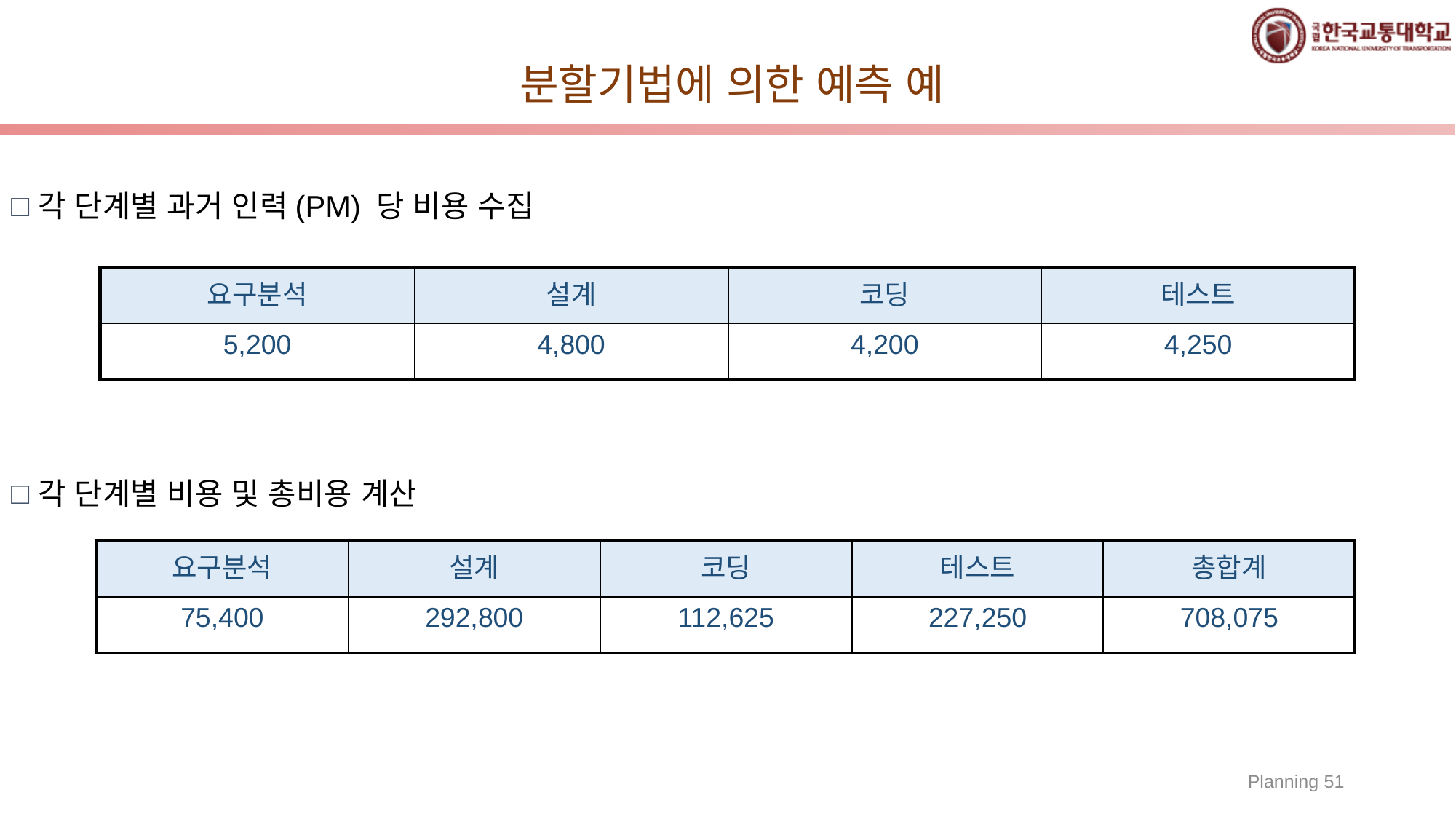

# 분할기법에 의한 예측 예
각 단계별 과거 인력(PM) 당 비용 수집

각 단계별 비용 및 총비용 계산

| 요구분석 | 설계 | 코딩 | 테스트 |
| --- | --- | --- | --- |
| 5,200 | 4,800 | 4,200 | 4,250 |
| 요구분석 | 설계 | 코딩 | 테스트 | 총합계 |
| --- | --- | --- | --- | --- |
| 75,400 | 292,800 | 112,625 | 227,250 | 708,075 |
Planning 51